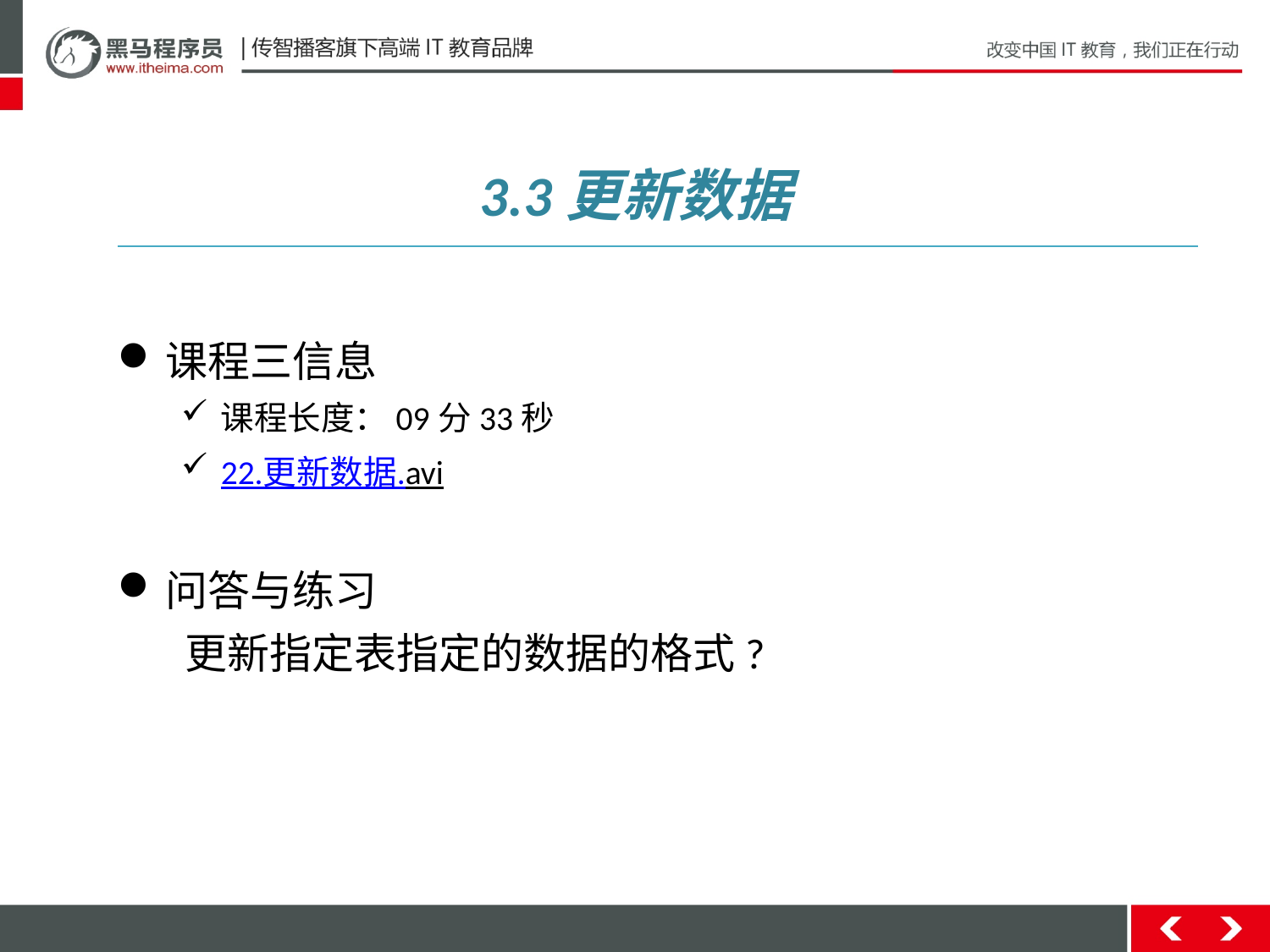

3.3更新数据

课程三信息
课程长度：09分33秒
22.更新数据.avi

问答与练习
      更新指定表指定的数据的格式?